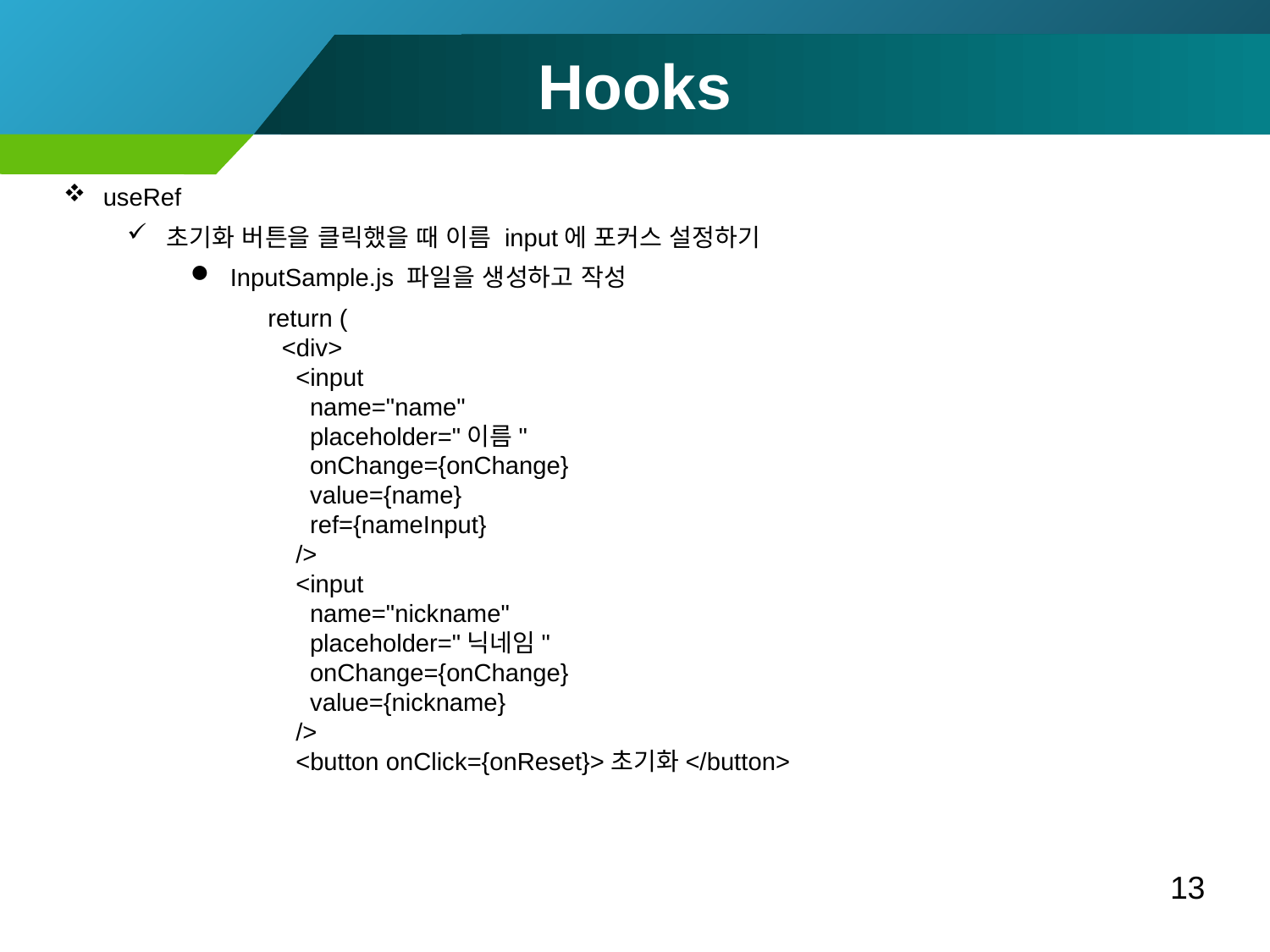

Hooks
useRef
초기화 버튼을 클릭했을 때 이름 input에 포커스 설정하기
InputSample.js 파일을 생성하고 작성
  return (
    <div>
      <input
        name="name"
        placeholder="이름"
        onChange={onChange}
        value={name}
        ref={nameInput}
      />
      <input
        name="nickname"
        placeholder="닉네임"
        onChange={onChange}
        value={nickname}
      />
      <button onClick={onReset}>초기화</button>

13